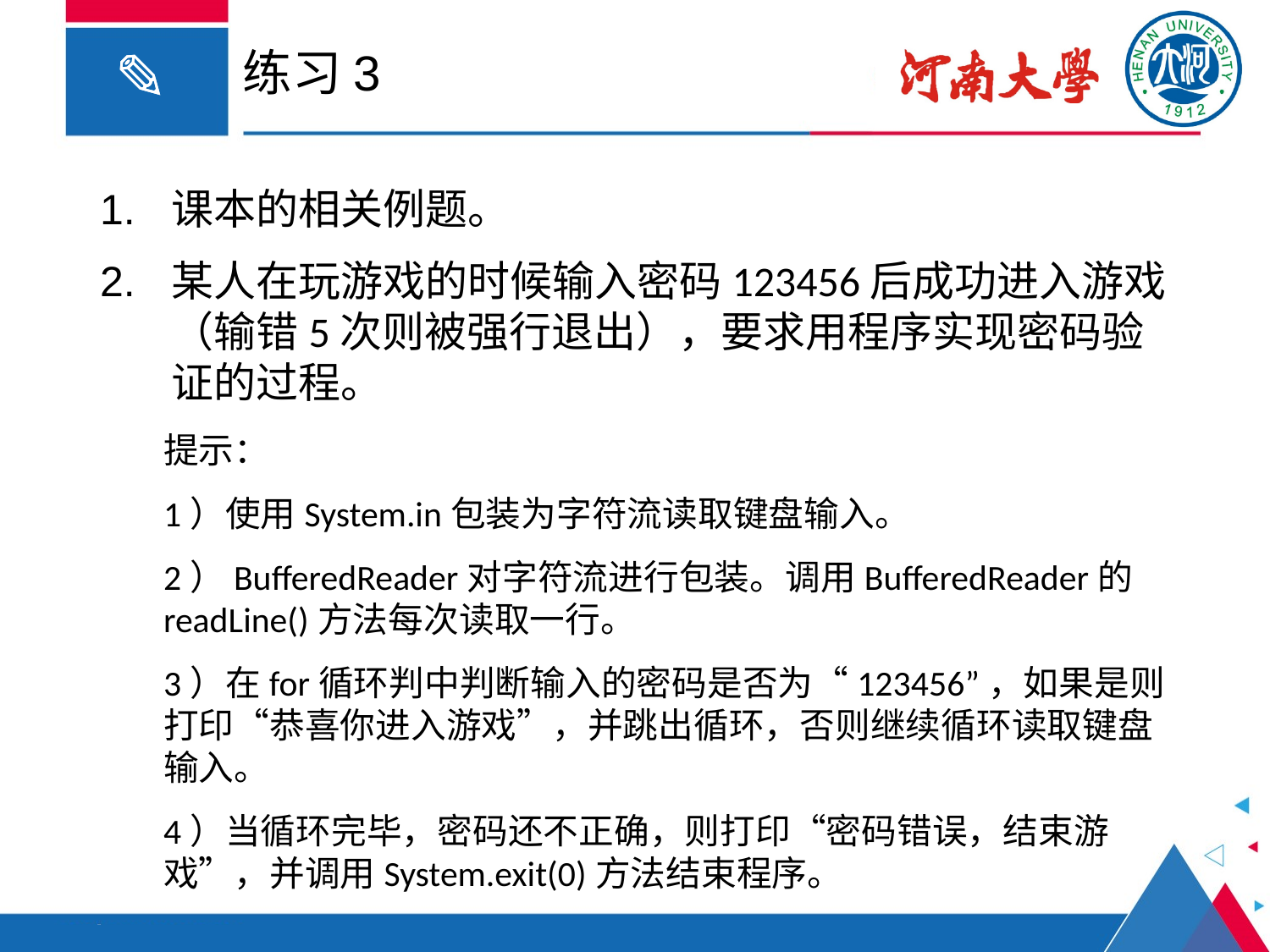

# 练习3
课本的相关例题。
某人在玩游戏的时候输入密码123456后成功进入游戏（输错5次则被强行退出），要求用程序实现密码验证的过程。
提示：
1）使用System.in包装为字符流读取键盘输入。
2）BufferedReader对字符流进行包装。调用BufferedReader的readLine()方法每次读取一行。
3）在for循环判中判断输入的密码是否为“123456”，如果是则打印“恭喜你进入游戏”，并跳出循环，否则继续循环读取键盘输入。
4）当循环完毕，密码还不正确，则打印“密码错误，结束游戏”，并调用System.exit(0)方法结束程序。